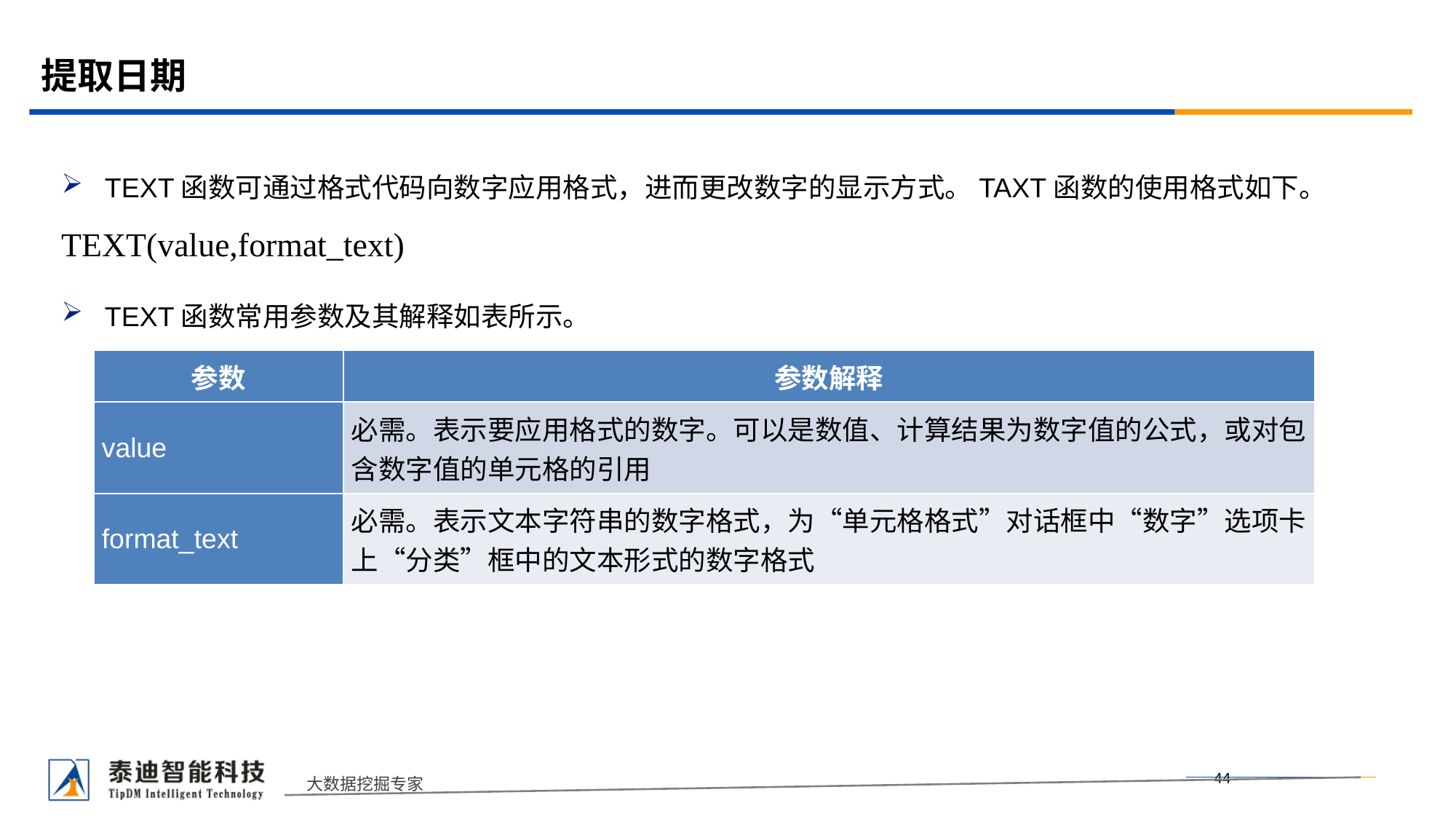

# 提取日期
TEXT函数可通过格式代码向数字应用格式，进而更改数字的显示方式。TAXT函数的使用格式如下。

TEXT函数常用参数及其解释如表所示。
TEXT(value,format_text)
| 参数 | 参数解释 |
| --- | --- |
| value | 必需。表示要应用格式的数字。可以是数值、计算结果为数字值的公式，或对包含数字值的单元格的引用 |
| format\_text | 必需。表示文本字符串的数字格式，为“单元格格式”对话框中“数字”选项卡上“分类”框中的文本形式的数字格式 |